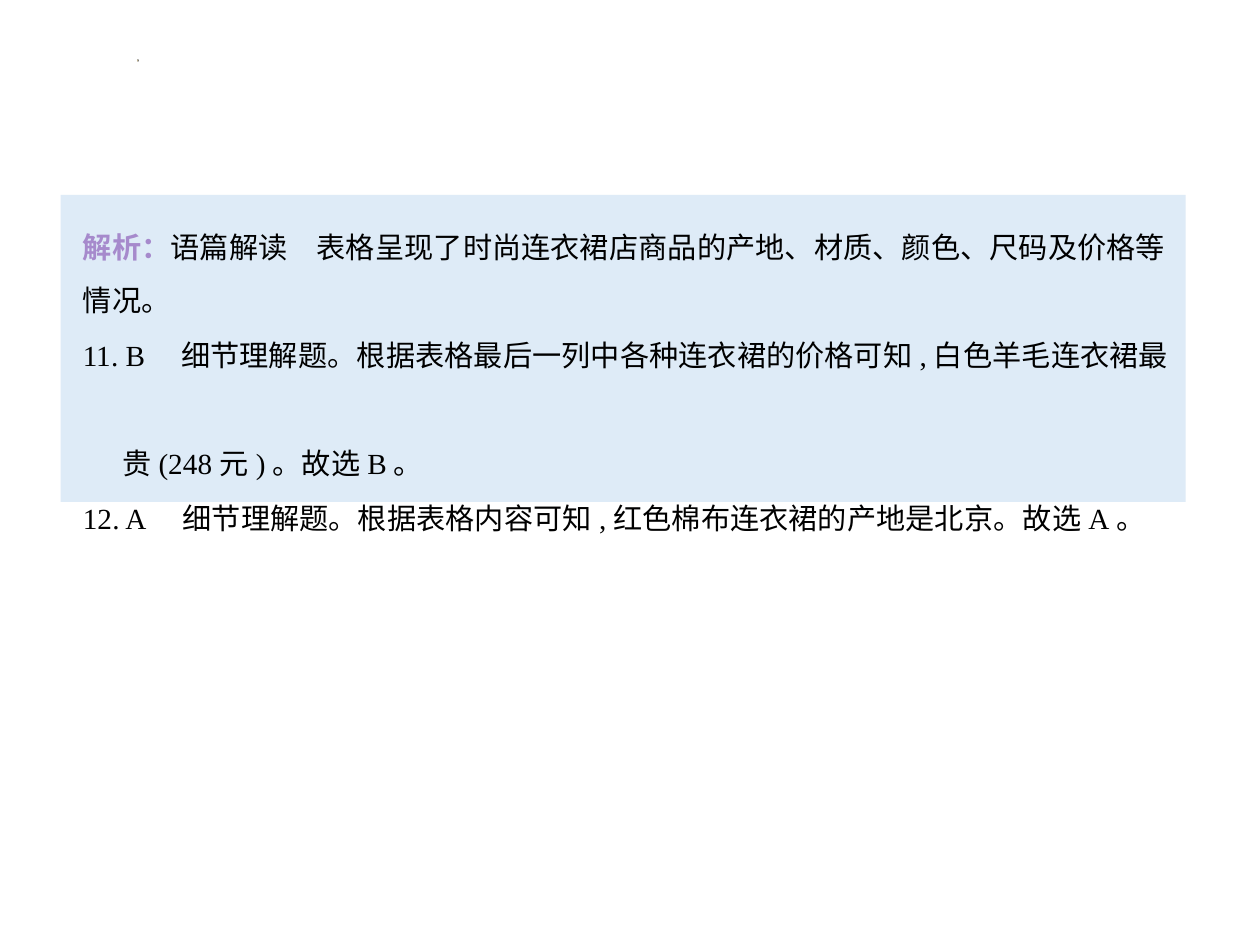

解析：语篇解读　表格呈现了时尚连衣裙店商品的产地、材质、颜色、尺码及价格等情况。
11. B　细节理解题。根据表格最后一列中各种连衣裙的价格可知,白色羊毛连衣裙最
     贵(248元)。故选B。
12. A　细节理解题。根据表格内容可知,红色棉布连衣裙的产地是北京。故选A。